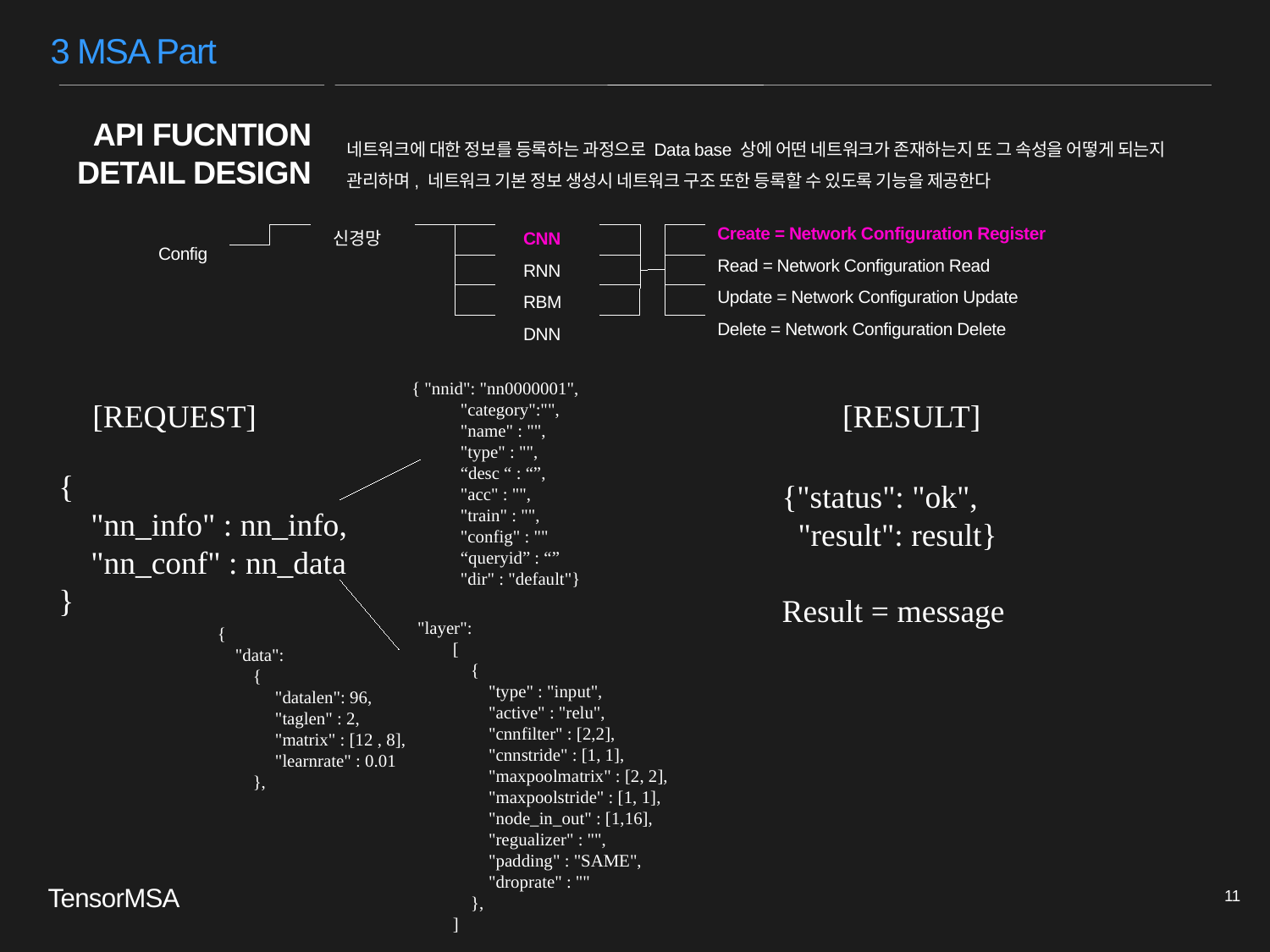

3 MSA Part

API FUCNTION
DETAIL DESIGN
네트워크에 대한 정보를 등록하는 과정으로 Data base 상에 어떤 네트워크가 존재하는지 또 그 속성을 어떻게 되는지
관리하며, 네트워크 기본 정보 생성시 네트워크 구조 또한 등록할 수 있도록 기능을 제공한다
Create = Network Configuration Register
Read = Network Configuration Read
Update = Network Configuration Update
Delete = Network Configuration Delete

신경망
CNN
RNN
RBM
DNN

Config

{ "nnid": "nn0000001",
           "category":"",
           "name" : "",
           "type" : "",
           “desc “ : “”,
           "acc" : "",
           "train" : "",
           "config" : ""
           “queryid” : “”
           "dir" : "default"}
[REQUEST]
[RESULT]
                        {
                            "nn_info" : nn_info,
                            "nn_conf" : nn_data
                        }

{"status": "ok",
  "result": result}

Result = message

"layer":
        [
            {
                "type" : "input",
                "active" : "relu",
                "cnnfilter" : [2,2],
                "cnnstride" : [1, 1],
                "maxpoolmatrix" : [2, 2],
                "maxpoolstride" : [1, 1],
                "node_in_out" : [1,16],
                "regualizer" : "",
                "padding" : "SAME",
                "droprate" : ""
            },
        ]
{
    "data":
        {
             "datalen": 96,
             "taglen" : 2,
             "matrix" : [12 , 8],
             "learnrate" : 0.01
        },

TensorMSA
11